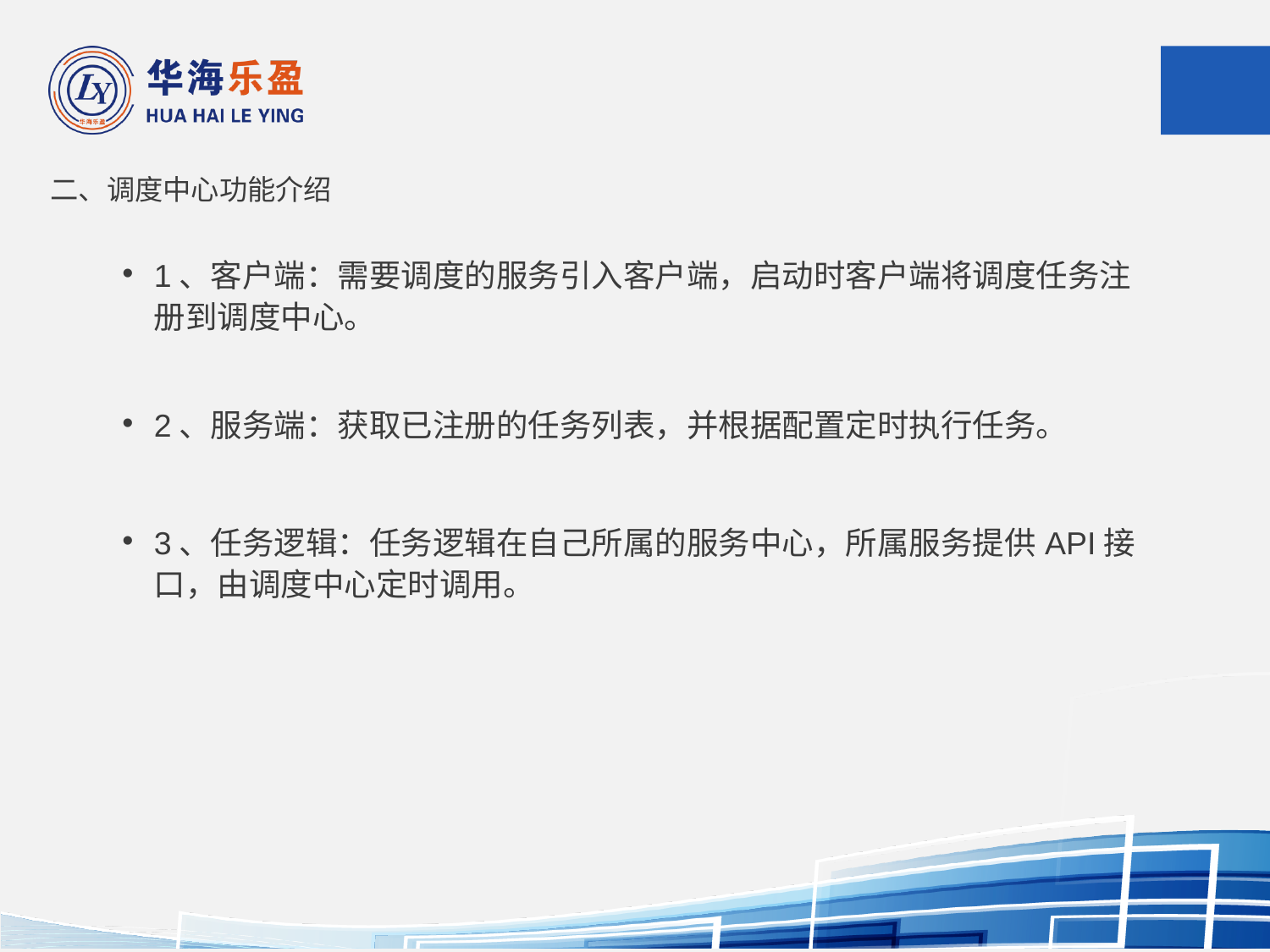

二、调度中心功能介绍
1、客户端：需要调度的服务引入客户端，启动时客户端将调度任务注册到调度中心。

2、服务端：获取已注册的任务列表，并根据配置定时执行任务。

3、任务逻辑：任务逻辑在自己所属的服务中心，所属服务提供API接口，由调度中心定时调用。